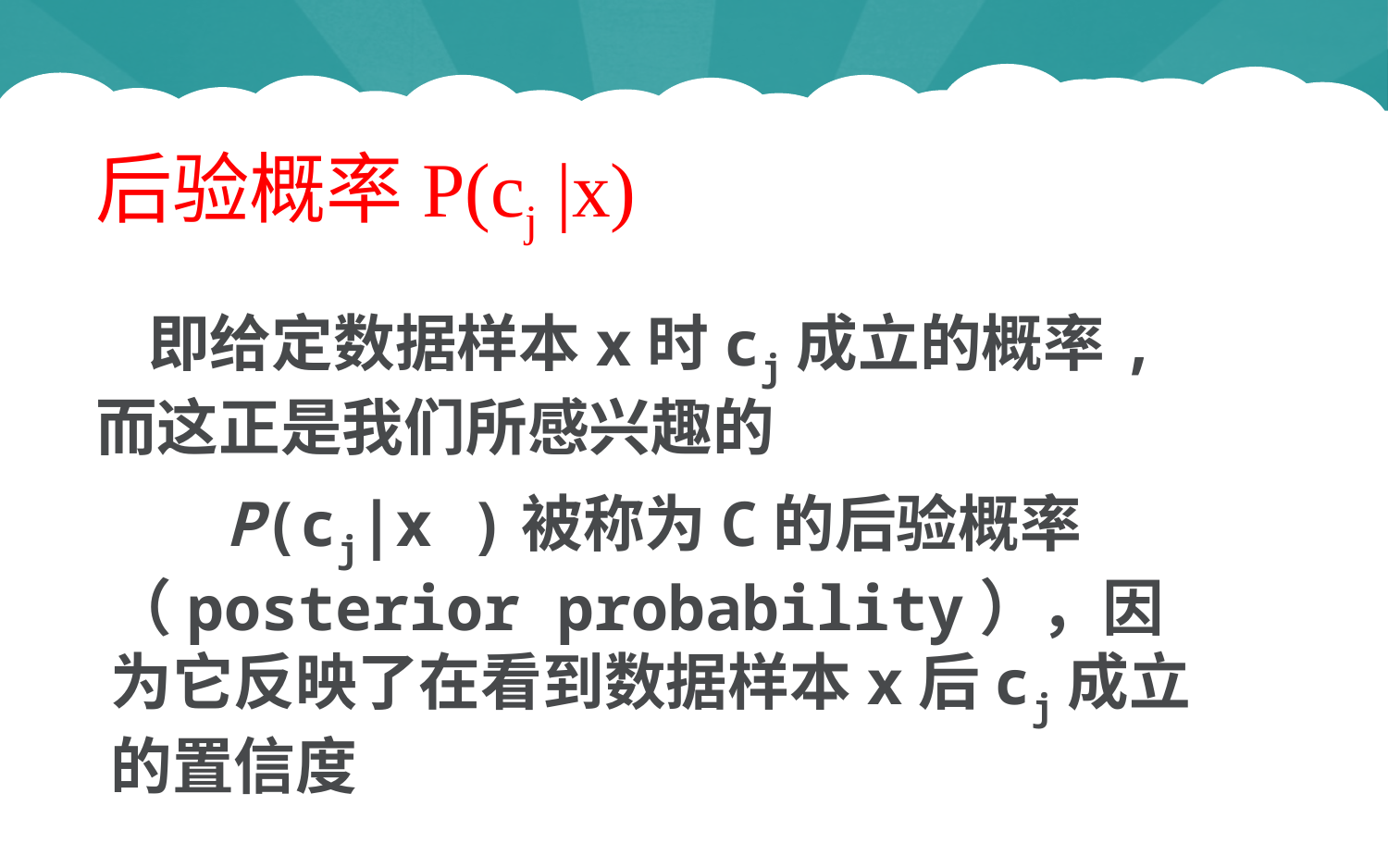

后验概率P(cj |x)
    即给定数据样本x时cj成立的概率,而这正是我们所感兴趣的
    P(cj|x )被称为C的后验概率（posterior probability），因为它反映了在看到数据样本x后cj成立的置信度